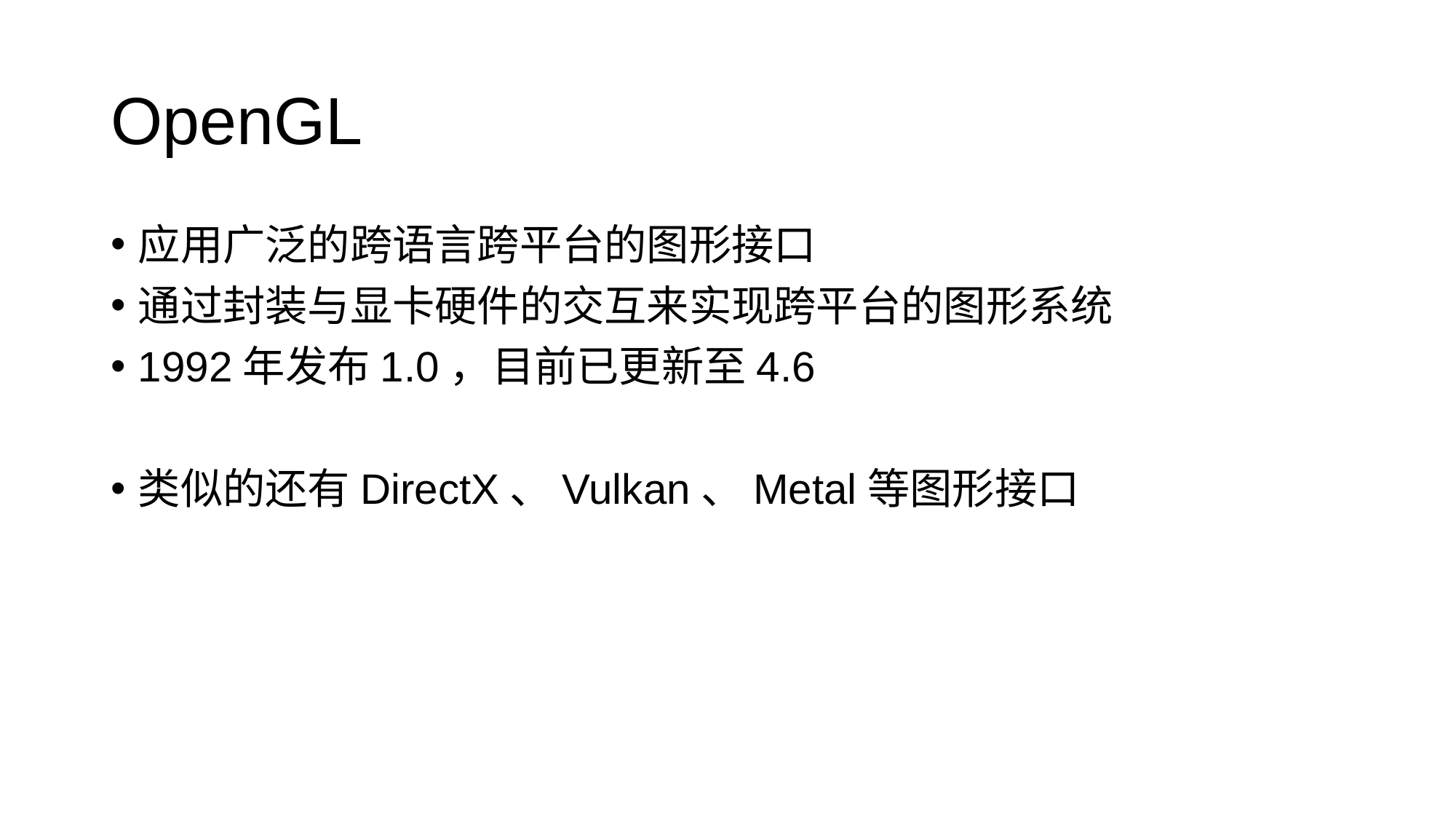

# OpenGL
应用广泛的跨语言跨平台的图形接口
通过封装与显卡硬件的交互来实现跨平台的图形系统
1992年发布1.0，目前已更新至4.6

类似的还有DirectX、Vulkan、Metal等图形接口